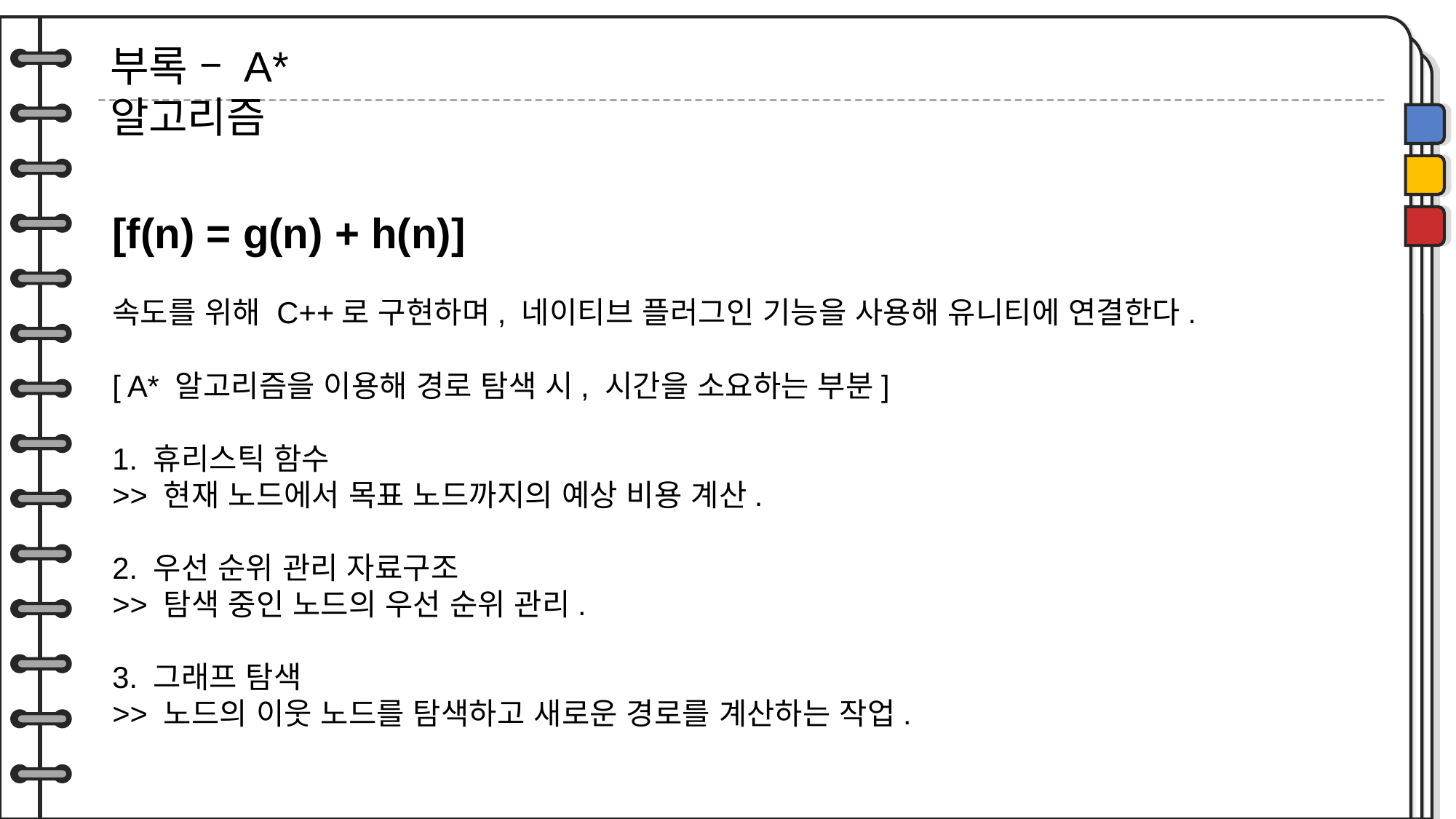

부록 – A* 알고리즘

[f(n) = g(n) + h(n)]

속도를 위해 C++로 구현하며, 네이티브 플러그인 기능을 사용해 유니티에 연결한다.

[ A* 알고리즘을 이용해 경로 탐색 시, 시간을 소요하는 부분]

1. 휴리스틱 함수
>> 현재 노드에서 목표 노드까지의 예상 비용 계산.

2. 우선 순위 관리 자료구조
>> 탐색 중인 노드의 우선 순위 관리.

3. 그래프 탐색
>> 노드의 이웃 노드를 탐색하고 새로운 경로를 계산하는 작업.